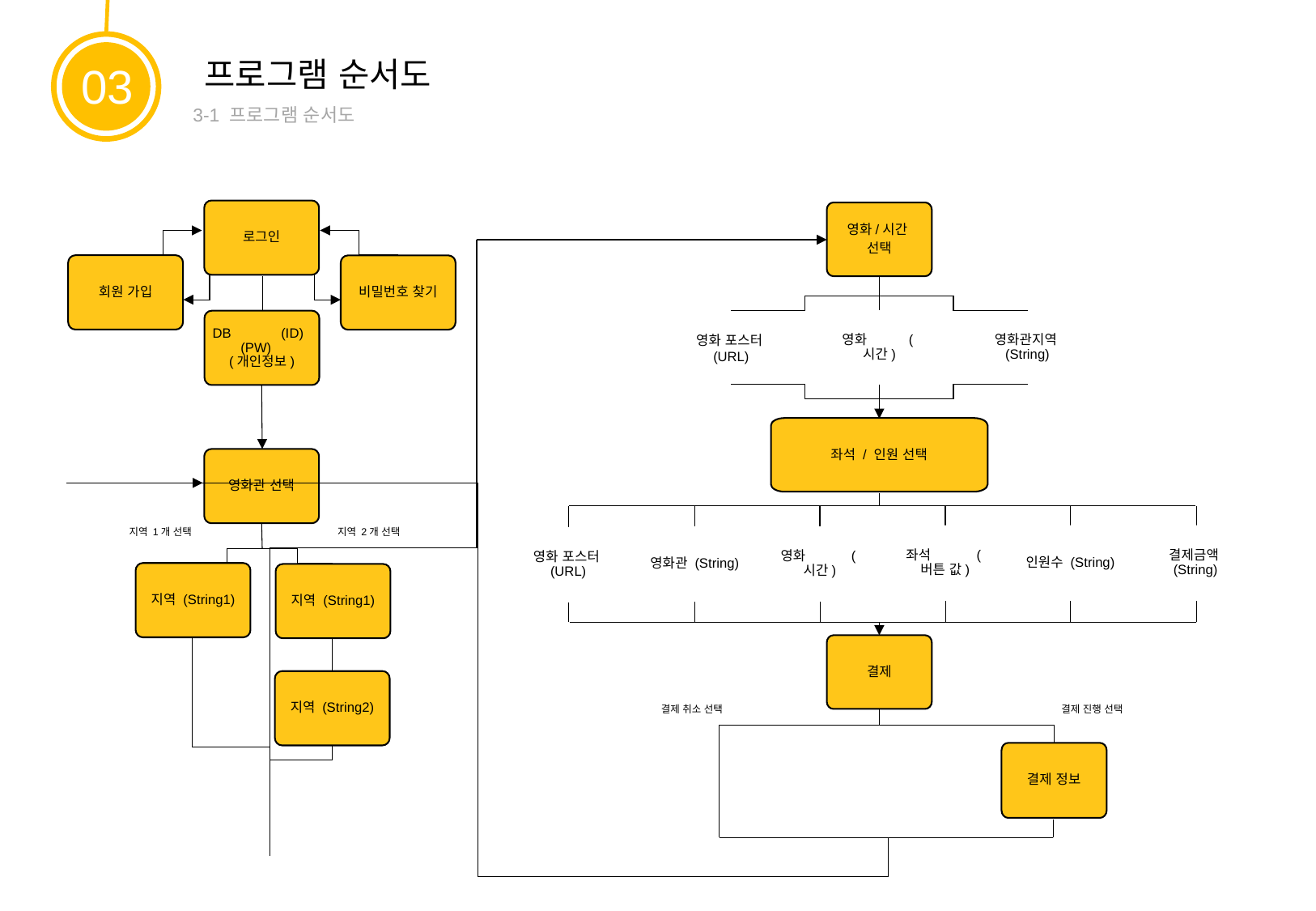

03
프로그램 순서도
3-1 프로그램 순서도
로그인
영화/시간
선택
회원 가입
비밀번호 찾기
DB             (ID)          (PW)           (개인정보)
영화 포스터(URL)
영화          (시간)
영화관지역(String)
좌석 / 인원 선택
영화관 선택
지역 1개 선택
지역 2개 선택
인원수 (String)
결제금액(String)
좌석           (버튼 값)
영화           (시간)
영화관 (String)
영화 포스터(URL)
지역 (String1)
지역 (String1)
결제
지역 (String2)
결제 진행 선택
결제 취소 선택
결제 정보